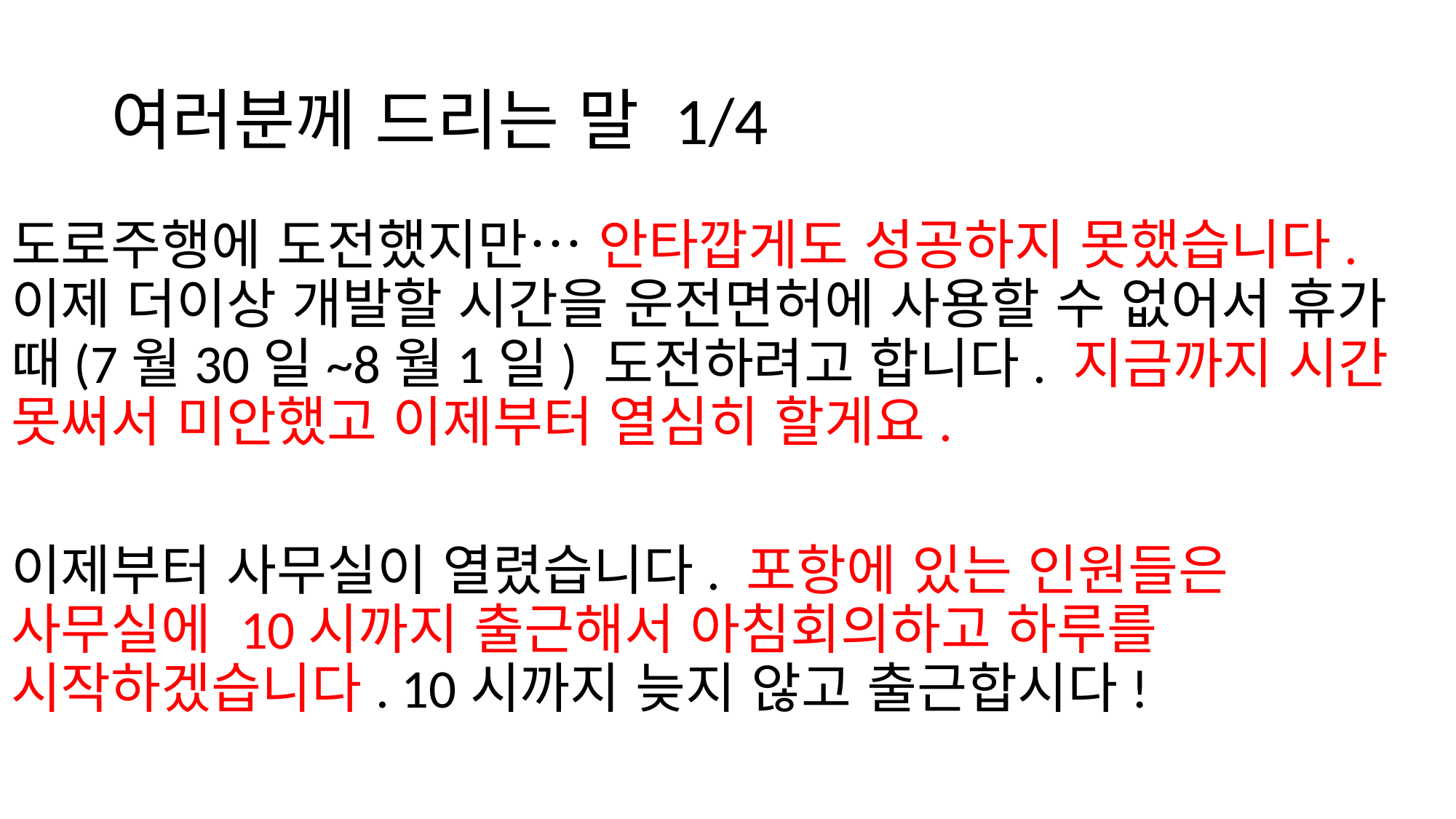

# 여러분께 드리는 말 1/4
도로주행에 도전했지만… 안타깝게도 성공하지 못했습니다. 이제 더이상 개발할 시간을 운전면허에 사용할 수 없어서 휴가 때(7월30일~8월1일) 도전하려고 합니다. 지금까지 시간 못써서 미안했고 이제부터 열심히 할게요.

이제부터 사무실이 열렸습니다. 포항에 있는 인원들은 사무실에 10시까지 출근해서 아침회의하고 하루를 시작하겠습니다. 10시까지 늦지 않고 출근합시다!